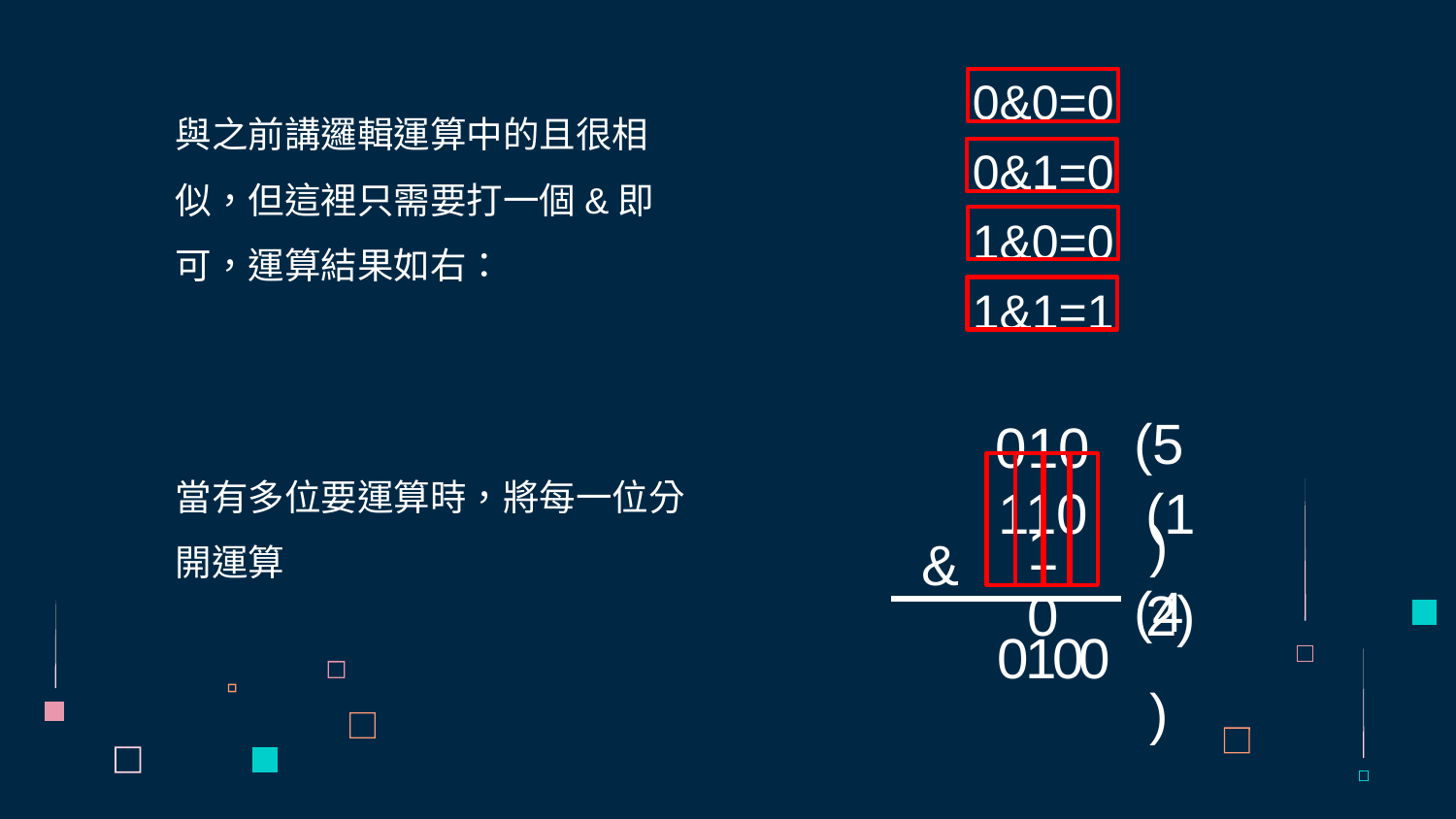

0&0=0
0&1=0
1&0=0
1&1=1

與之前講邏輯運算中的且很相似，但這裡只需要打一個&即可，運算結果如右：

(5)
0101
(12)
1100
&

當有多位要運算時，將每一位分開運算
0
1
0
0
(4)